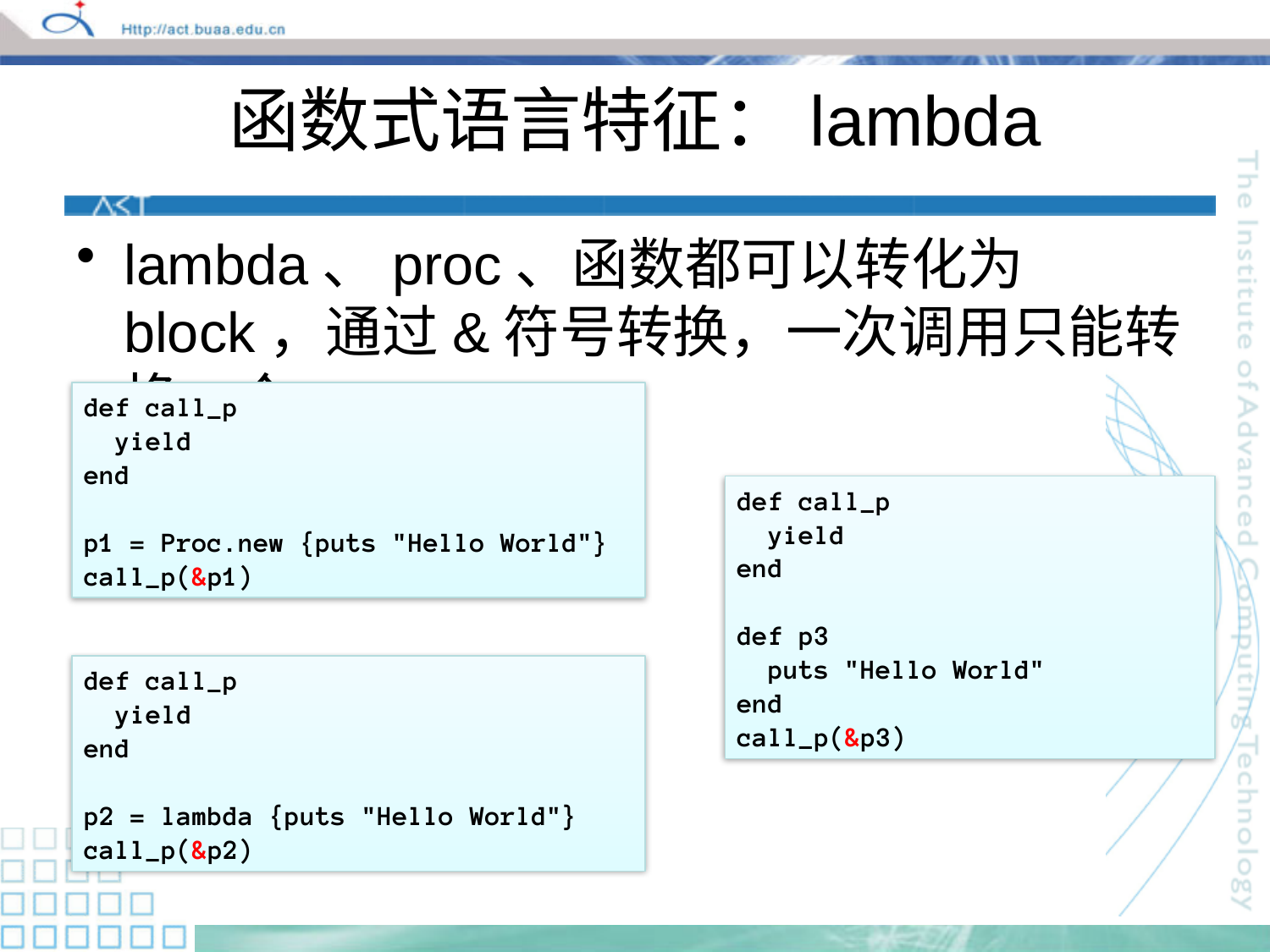

# 函数式语言特征：lambda
lambda、proc、函数都可以转化为block，通过&符号转换，一次调用只能转换一个
def call_p
  yield
end

p1 = Proc.new {puts "Hello World"}
call_p(&p1)
def call_p
  yield
end

def p3
  puts "Hello World"
end
call_p(&p3)
def call_p
  yield
end

p2 = lambda {puts "Hello World"}
call_p(&p2)